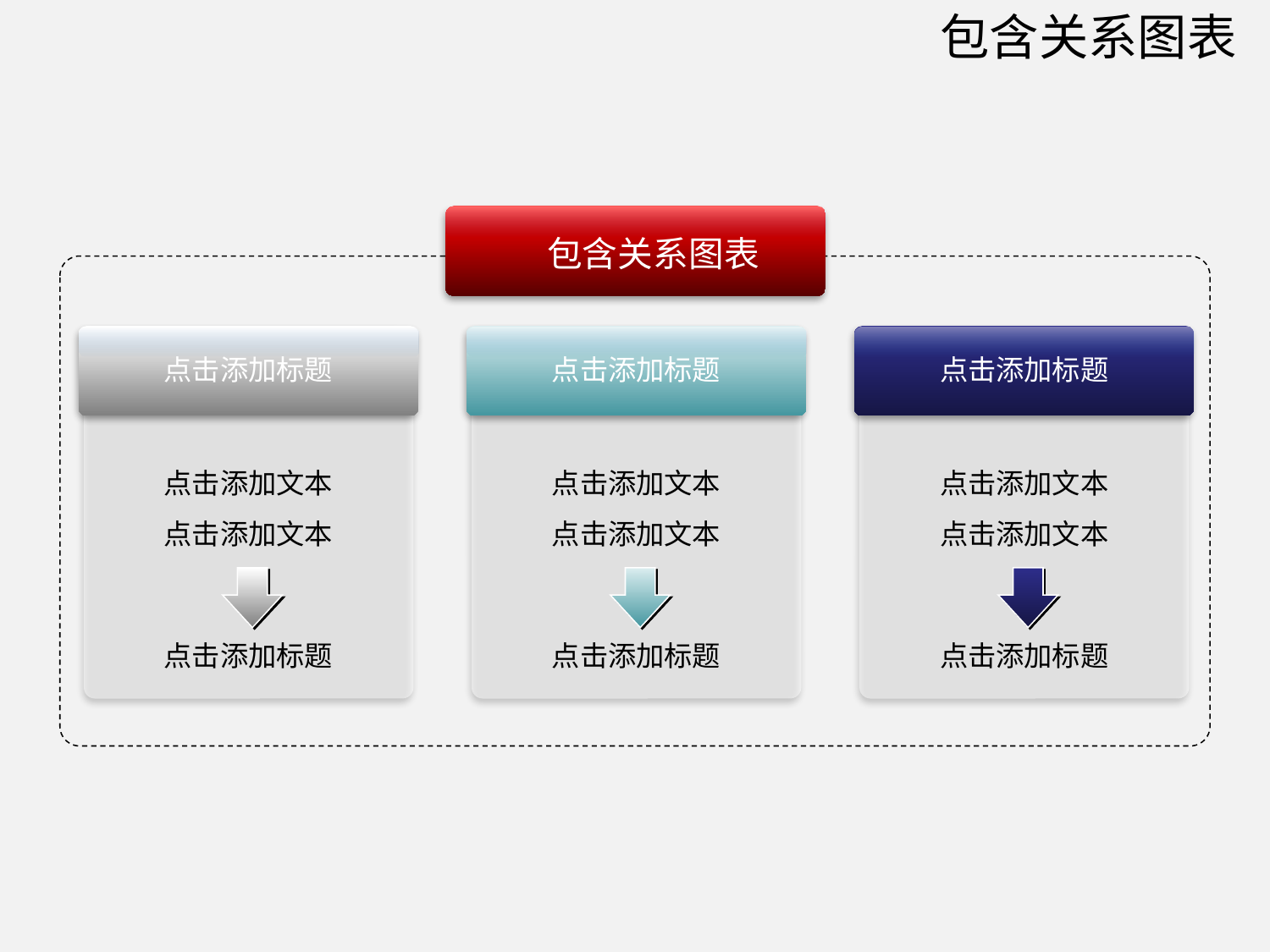

包含关系图表

包含关系图表

点击添加标题

点击添加文本
点击添加文本

点击添加标题

点击添加标题

点击添加文本
点击添加文本

点击添加标题

点击添加标题

点击添加文本
点击添加文本

点击添加标题